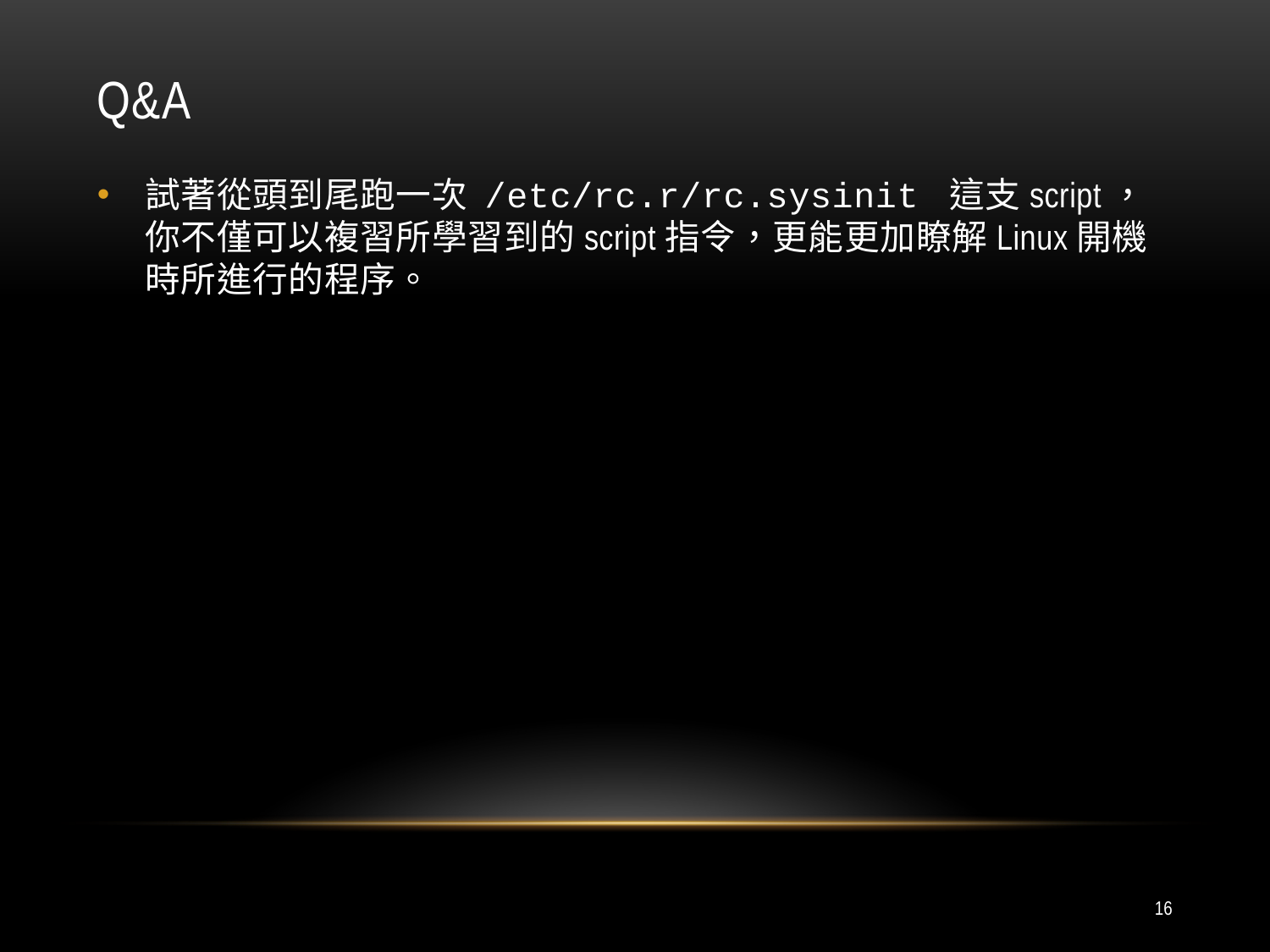

# Q&A
試著從頭到尾跑一次 /etc/rc.r/rc.sysinit 這支script，你不僅可以複習所學習到的script指令，更能更加瞭解Linux開機時所進行的程序。
16